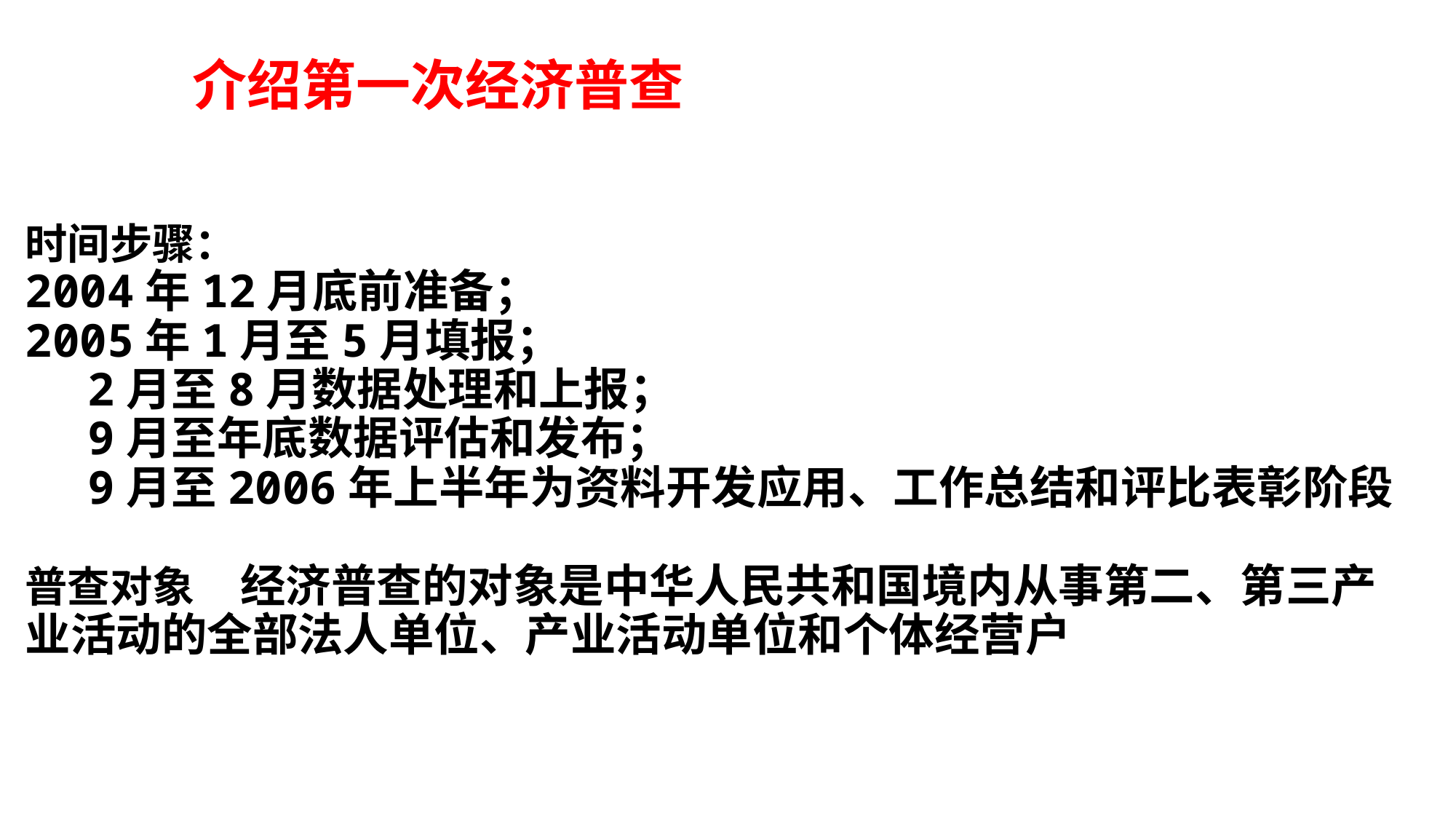

介绍第一次经济普查
# 时间步骤： 2004年12月底前准备； 2005年1月至5月填报； 2月至8月数据处理和上报； 9月至年底数据评估和发布； 9月至2006年上半年为资料开发应用、工作总结和评比表彰阶段 普查对象　经济普查的对象是中华人民共和国境内从事第二、第三产业活动的全部法人单位、产业活动单位和个体经营户